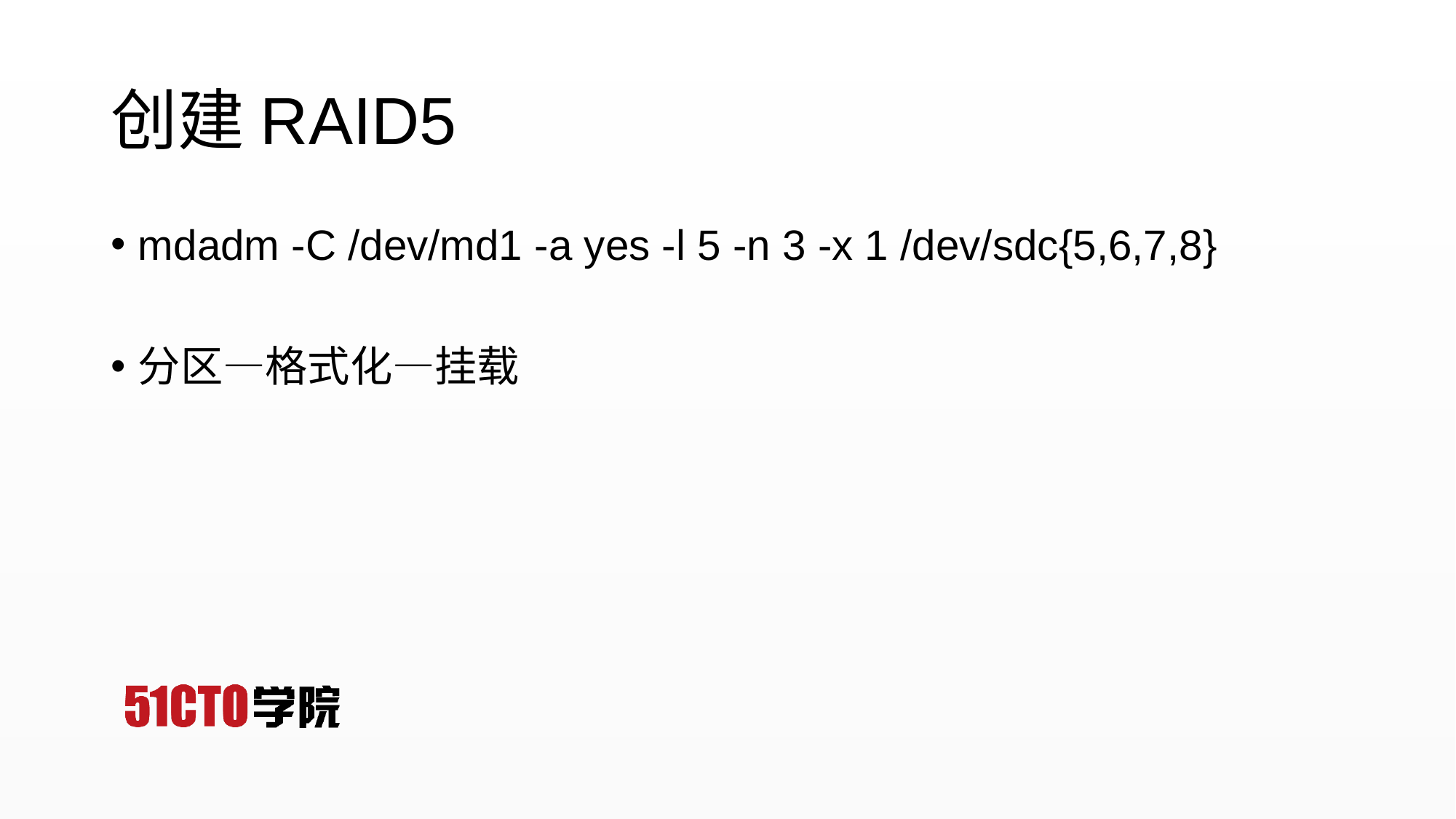

# 创建RAID5
mdadm -C /dev/md1 -a yes -l 5 -n 3 -x 1 /dev/sdc{5,6,7,8}

分区—格式化—挂载